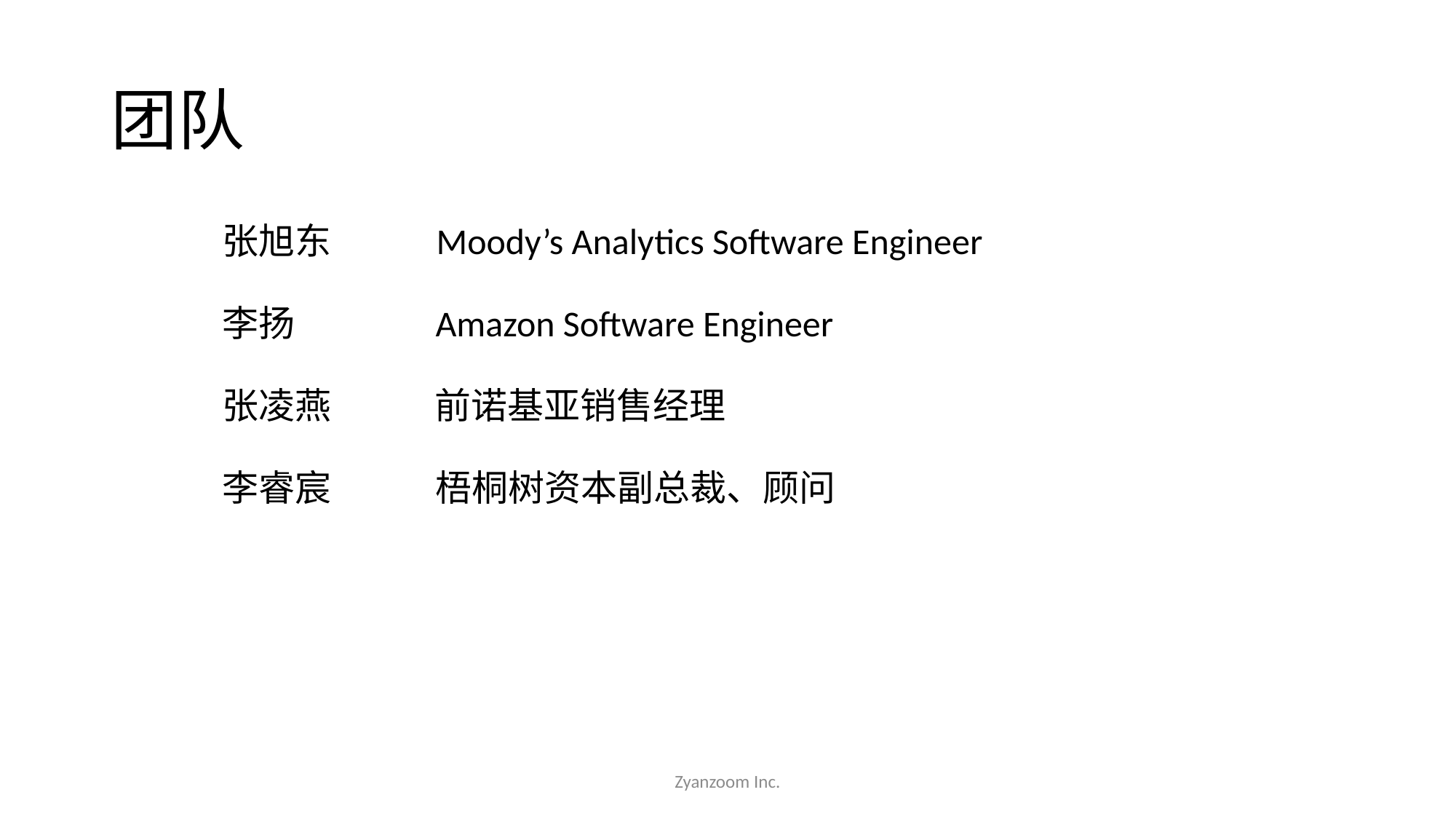

# 团队
Moody’s Analytics Software Engineer
张旭东
Amazon Software Engineer
李扬
张凌燕
前诺基亚销售经理
李睿宸
梧桐树资本副总裁、顾问
Zyanzoom Inc.